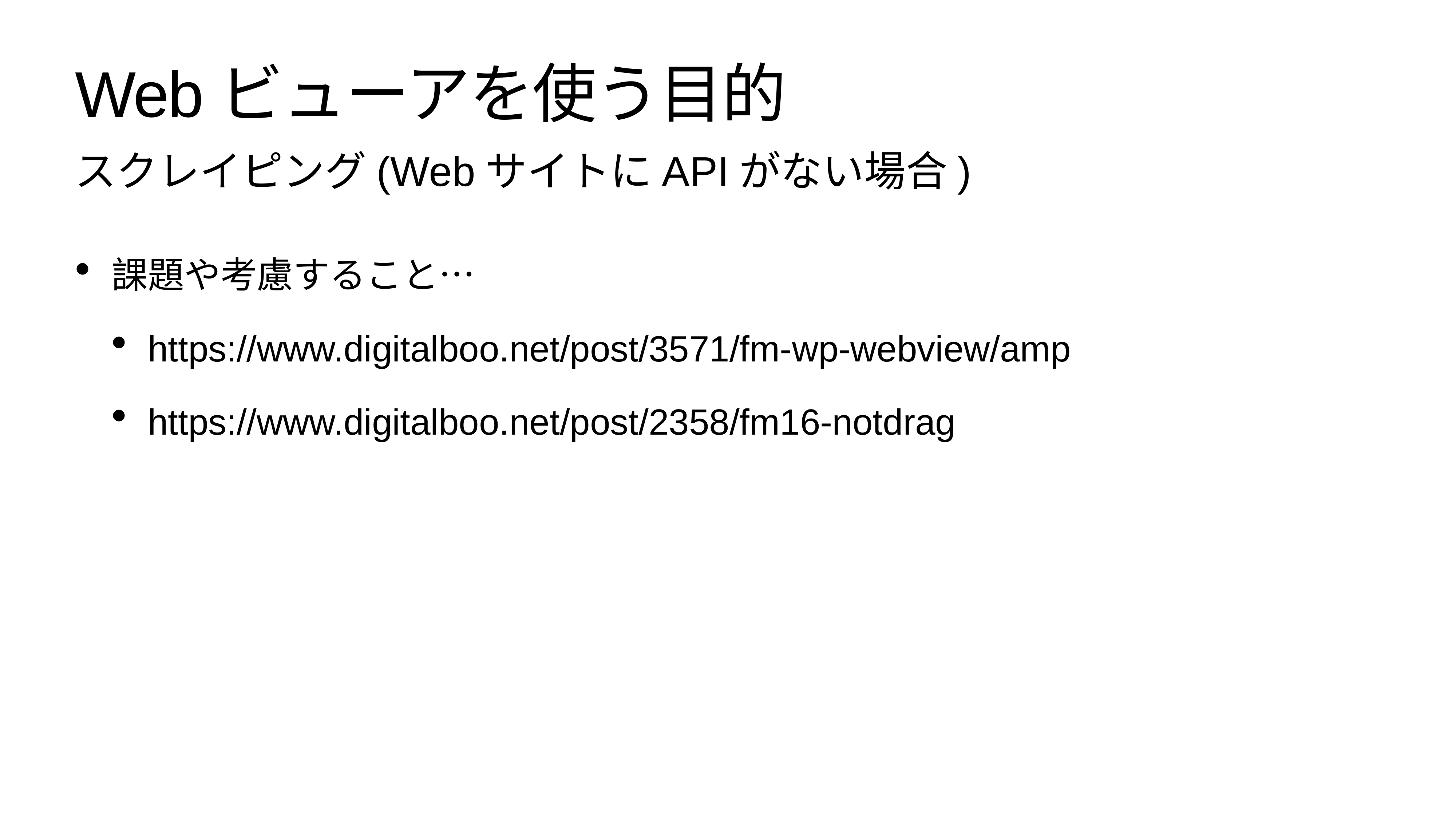

# Webビューアを使う目的
スクレイピング(WebサイトにAPIがない場合)
課題や考慮すること…
https://www.digitalboo.net/post/3571/fm-wp-webview/amp
https://www.digitalboo.net/post/2358/fm16-notdrag